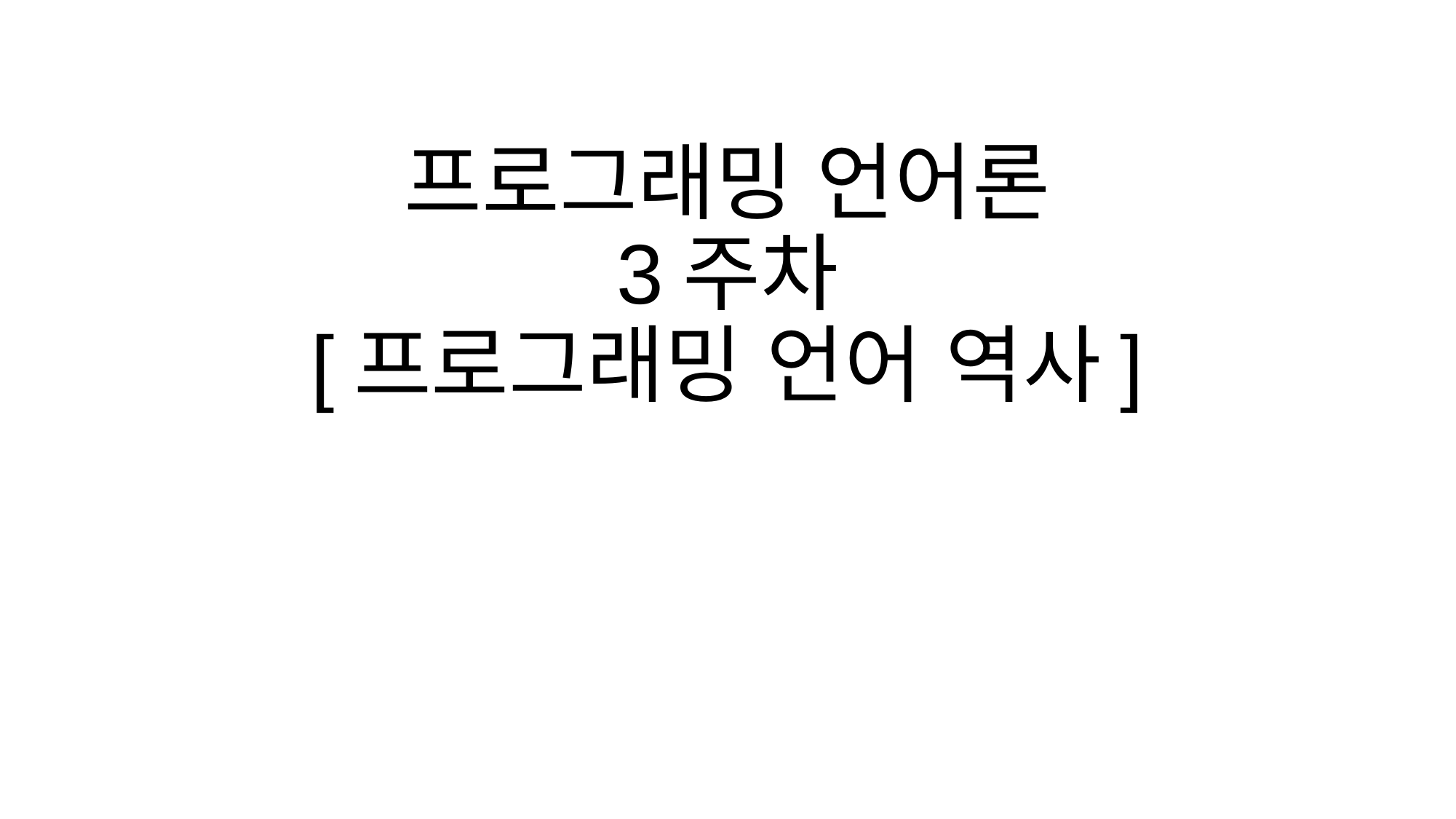

# 프로그래밍 언어론 3주차 [프로그래밍 언어 역사]